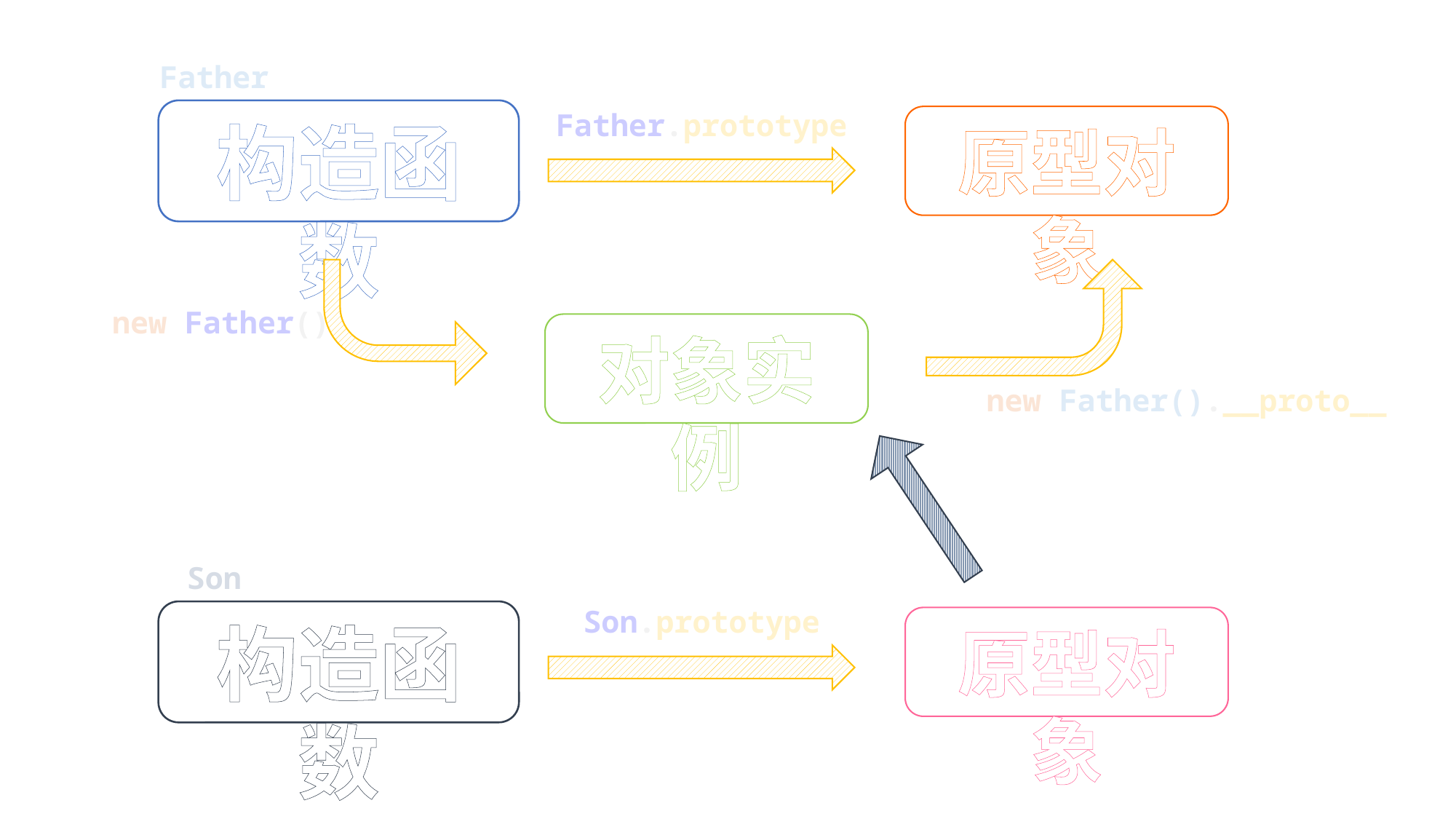

Father
构造函数
Father.prototype
原型对象

new Father()
对象实例
new Father().__proto__

Son
Son.prototype
构造函数
原型对象